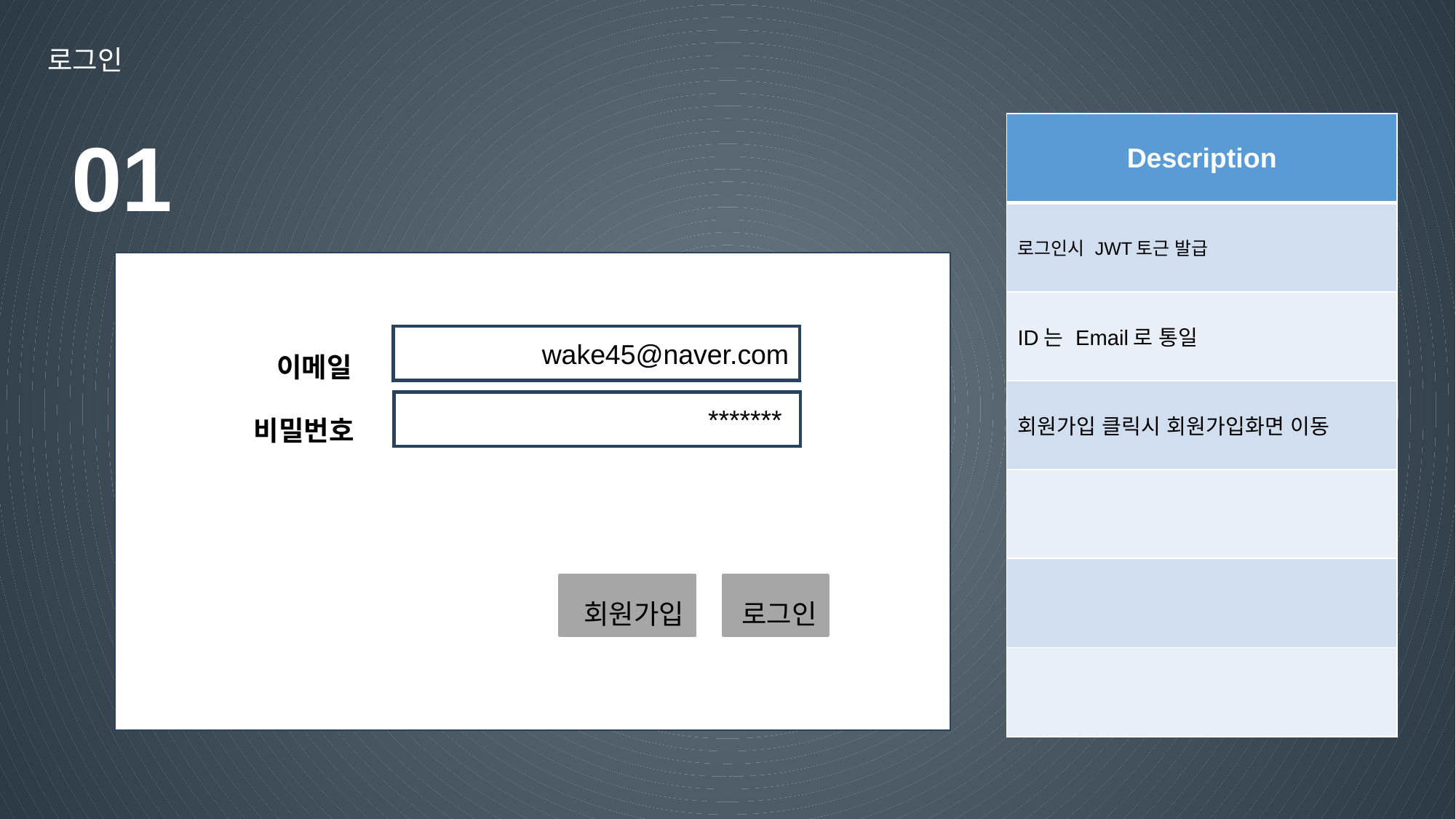

로그인
01
| Description |
| --- |
| 로그인시 JWT토근 발급 |
| ID는 Email로 통일 |
| 회원가입 클릭시 회원가입화면 이동 |
|  |
|  |
|  |

wake45@naver.com
       이메일
*******
비밀번호
회원가입
로그인